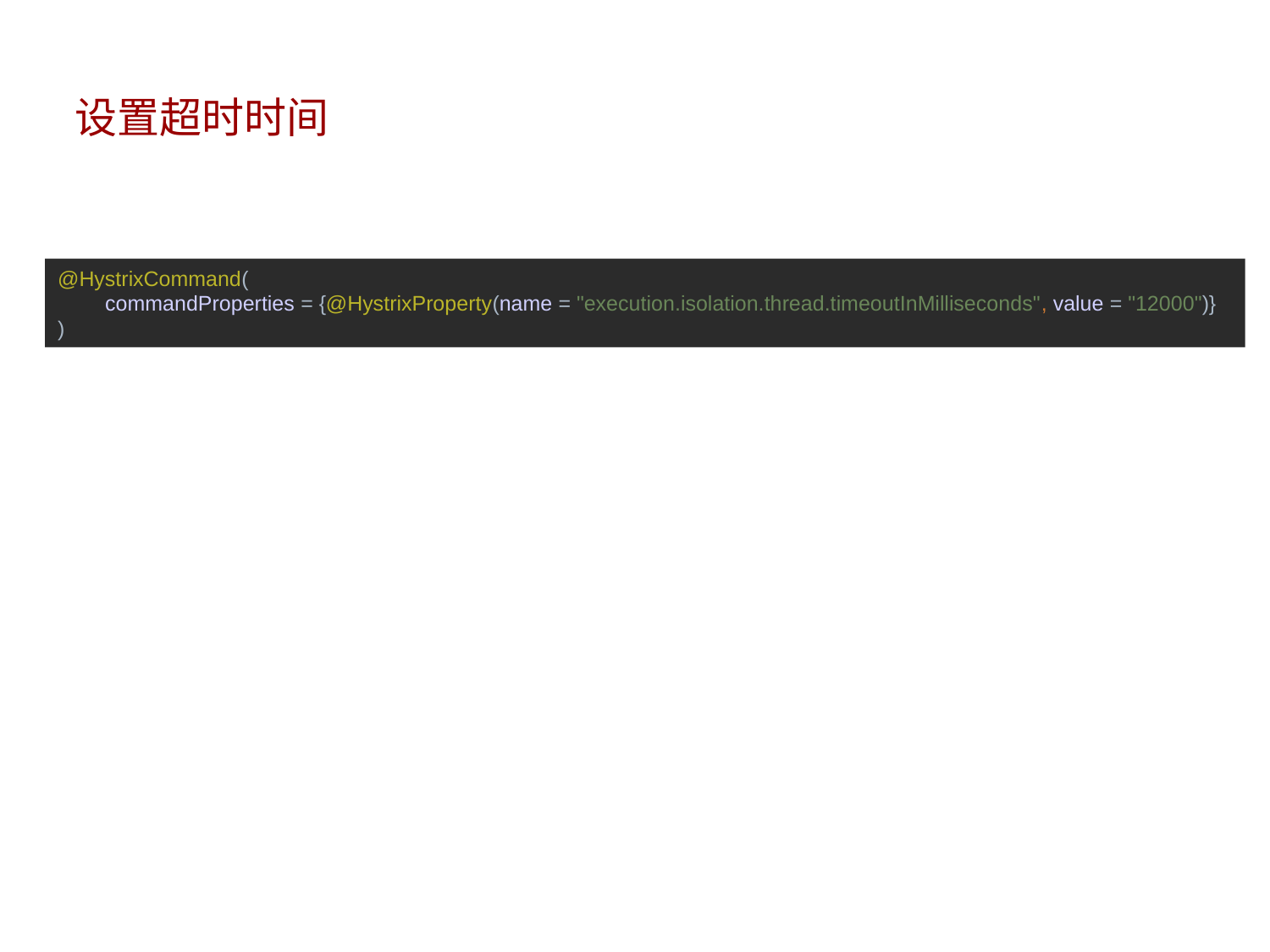

# 设置超时时间
@HystrixCommand(
        commandProperties = {@HystrixProperty(name = "execution.isolation.thread.timeoutInMilliseconds", value = "12000")}
)